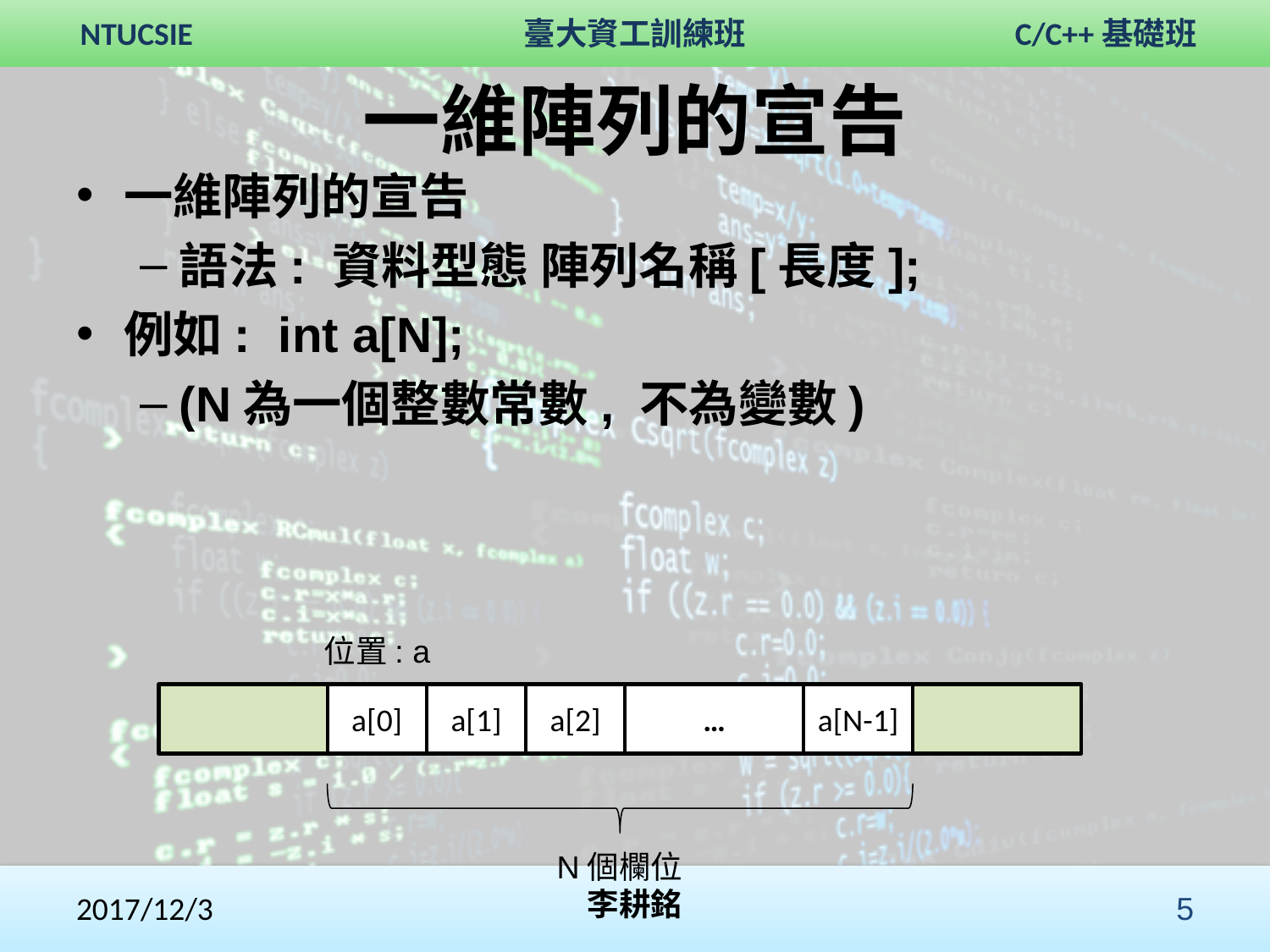

# 一維陣列的宣告
一維陣列的宣告
語法: 資料型態 陣列名稱[長度];
例如:  int a[N];
(N為一個整數常數, 不為變數)

位置: a

a[0]
a[1]
a[2]
…
a[N-1]
N個欄位
2017/12/3
李耕銘
 5